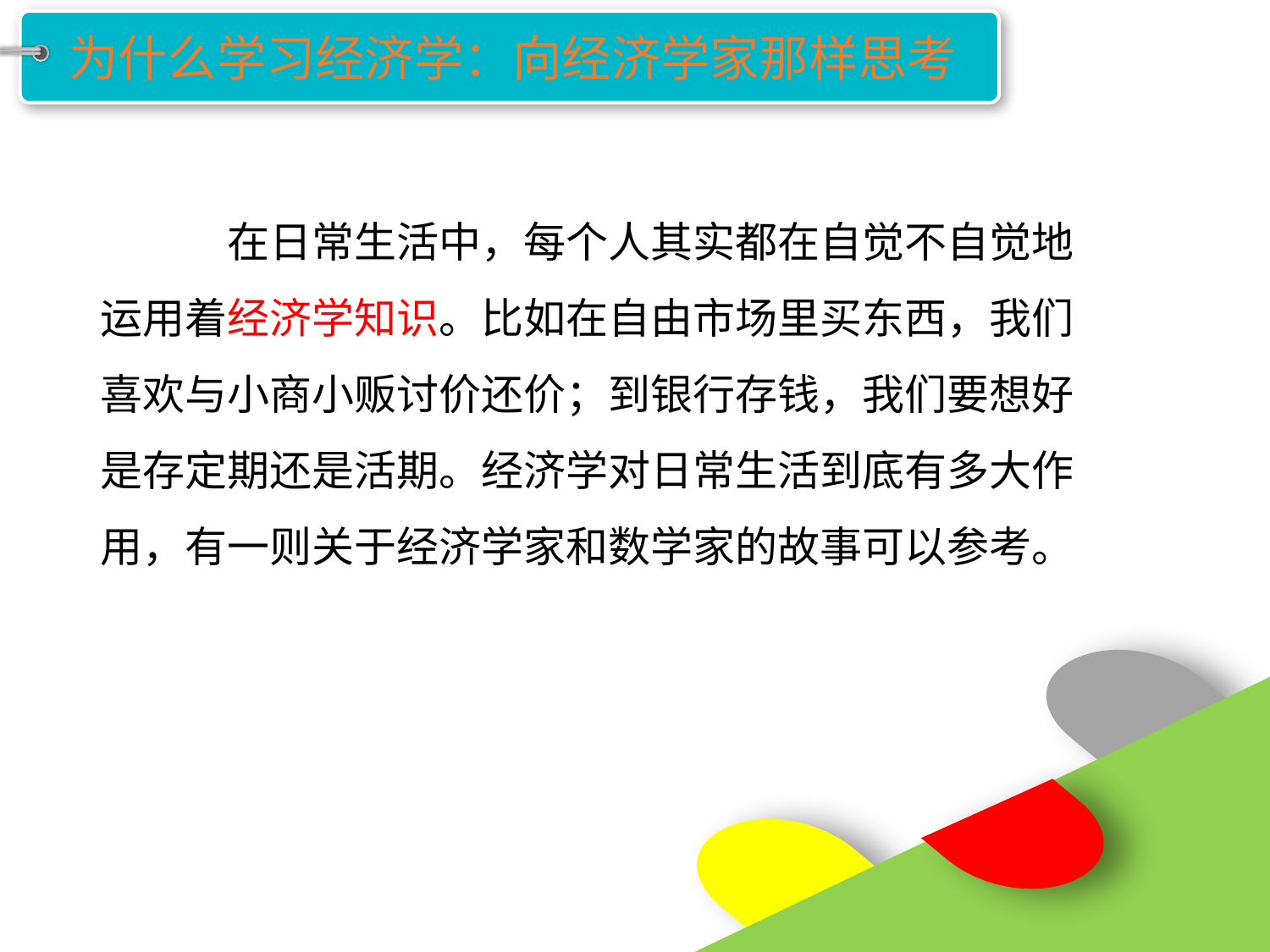

为什么学习经济学：向经济学家那样思考

	在日常生活中，每个人其实都在自觉不自觉地运用着经济学知识。比如在自由市场里买东西，我们喜欢与小商小贩讨价还价；到银行存钱，我们要想好是存定期还是活期。经济学对日常生活到底有多大作用，有一则关于经济学家和数学家的故事可以参考。